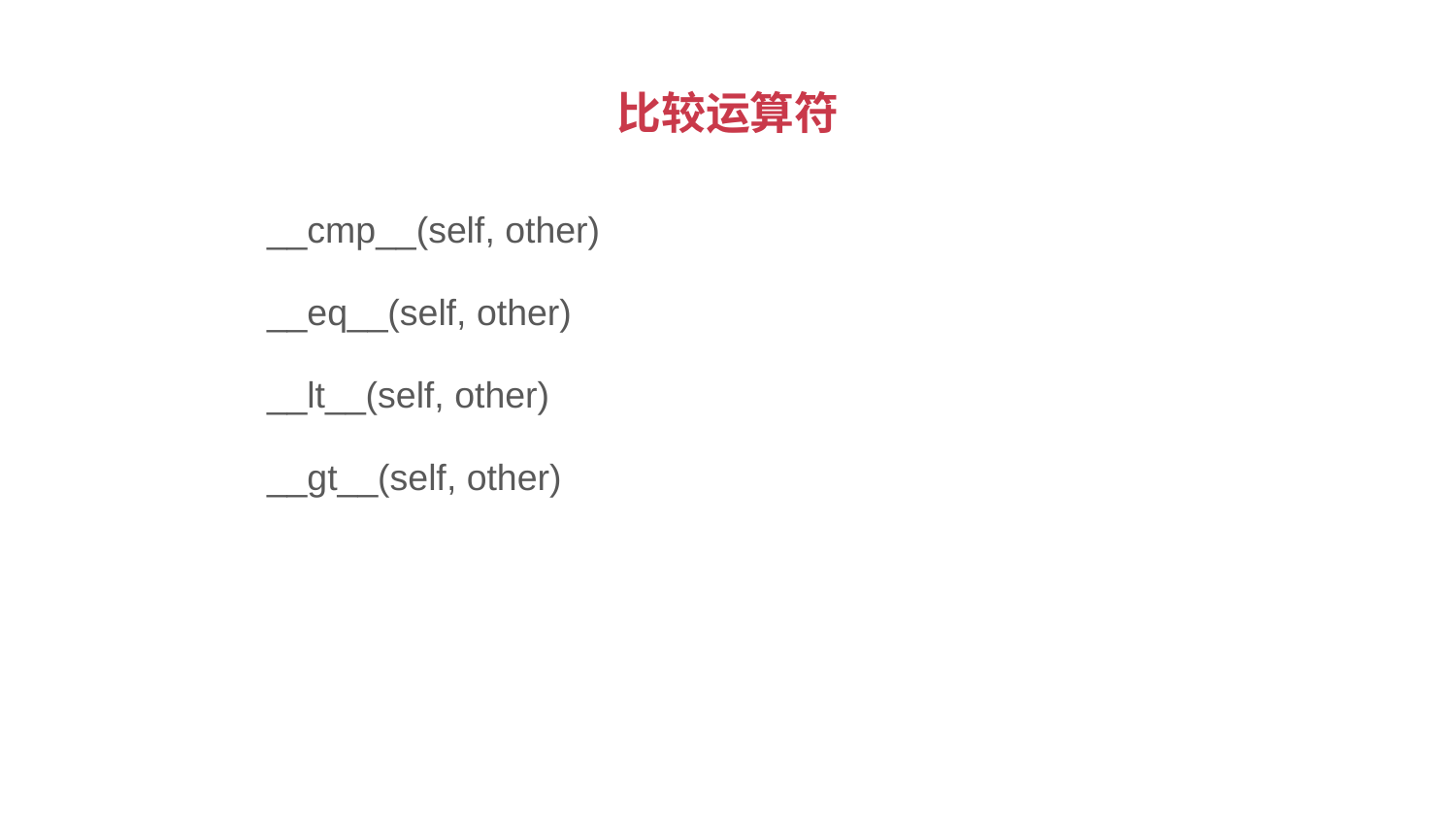

# 比较运算符
__cmp__(self, other)
__eq__(self, other)
__lt__(self, other)
__gt__(self, other)